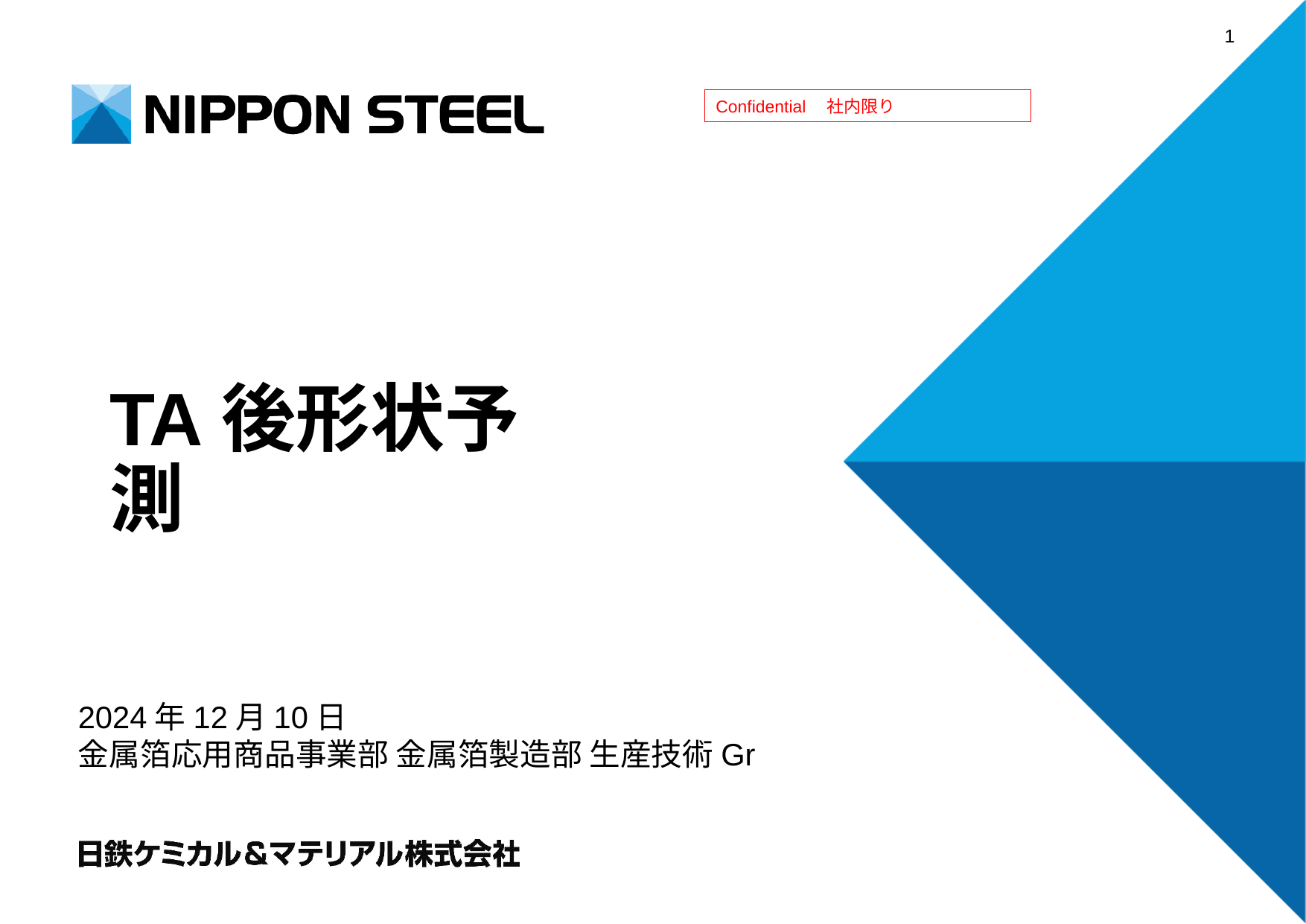

Confidential　社内限り
# TA後形状予測
2024年12月10日
金属箔応用商品事業部 金属箔製造部 生産技術Gr